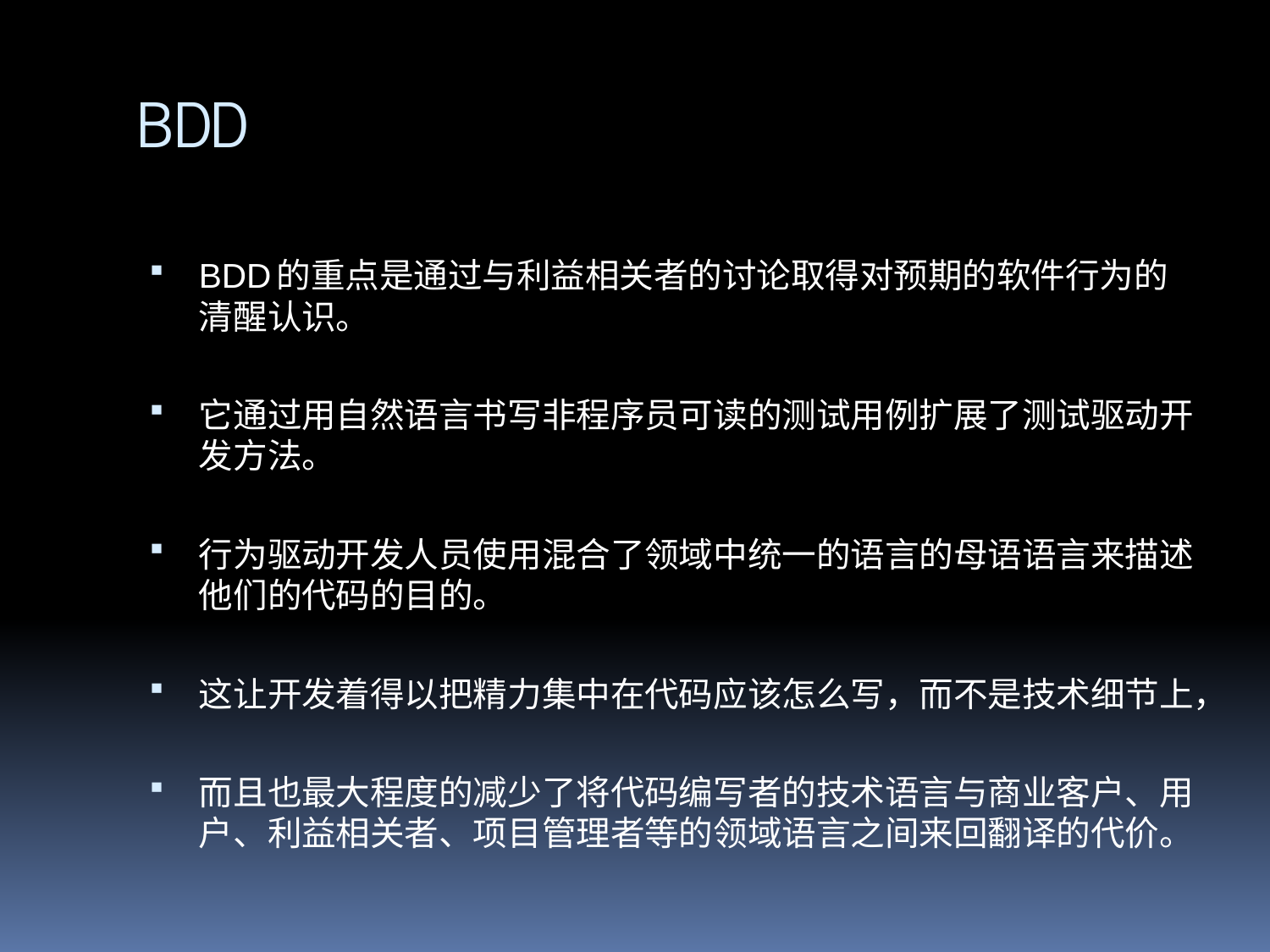

# BDD
BDD的重点是通过与利益相关者的讨论取得对预期的软件行为的清醒认识。

它通过用自然语言书写非程序员可读的测试用例扩展了测试驱动开发方法。

行为驱动开发人员使用混合了领域中统一的语言的母语语言来描述他们的代码的目的。

这让开发着得以把精力集中在代码应该怎么写，而不是技术细节上，

而且也最大程度的减少了将代码编写者的技术语言与商业客户、用户、利益相关者、项目管理者等的领域语言之间来回翻译的代价。